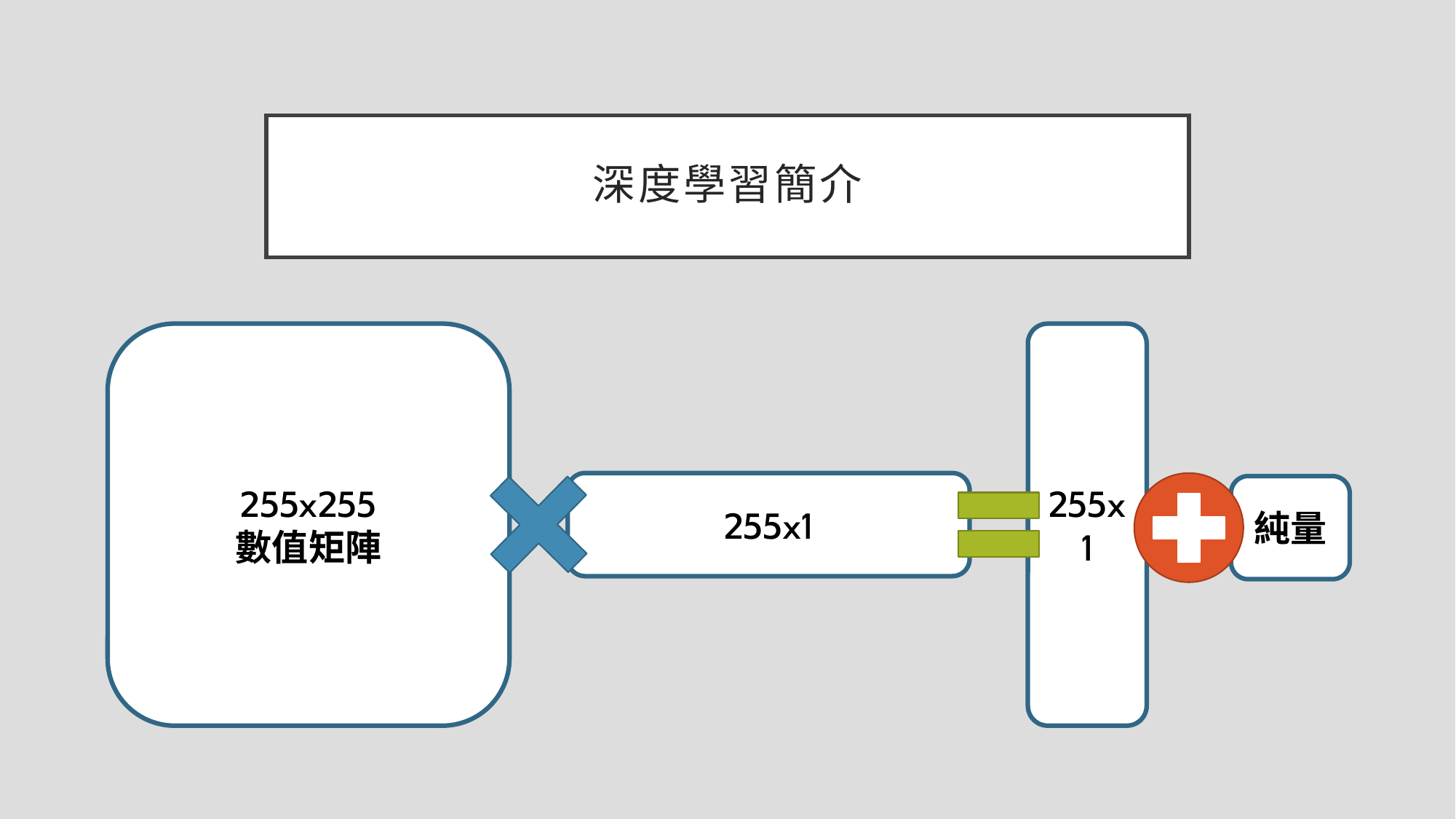

# 深度學習簡介
255x1
255x255
數值矩陣

255x1

純量